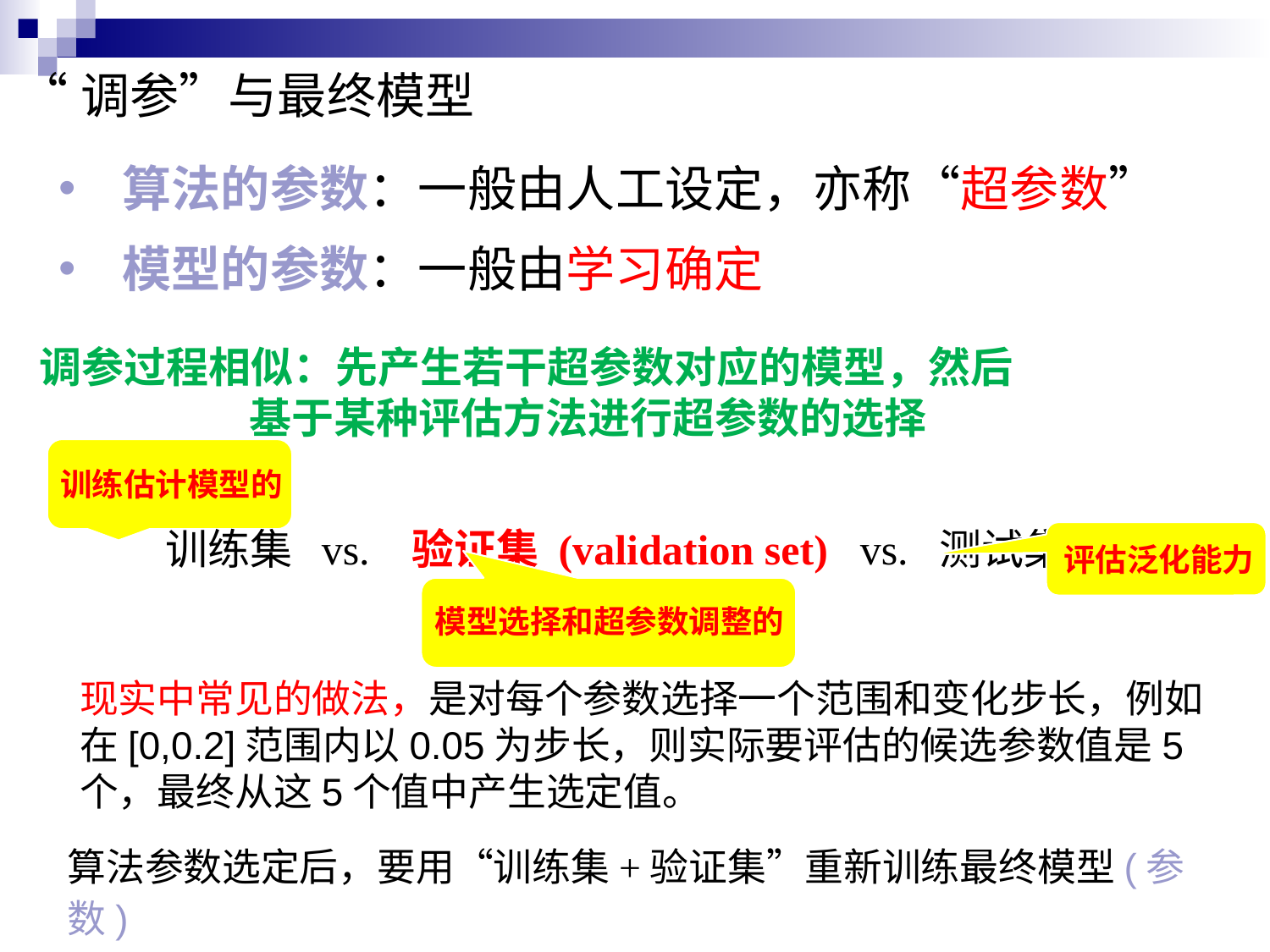

“调参”与最终模型
算法的参数：一般由人工设定，亦称“超参数”

模型的参数：一般由学习确定
调参过程相似：先产生若干超参数对应的模型，然后
                     基于某种评估方法进行超参数的选择

训练估计模型的
训练集  vs.   验证集 (validation set)   vs.  测试集

评估泛化能力

模型选择和超参数调整的
现实中常见的做法，是对每个参数选择一个范围和变化步长，例如在[0,0.2]范围内以0.05为步长，则实际要评估的候选参数值是5个，最终从这5个值中产生选定值。

算法参数选定后，要用“训练集+验证集”重新训练最终模型(参数)